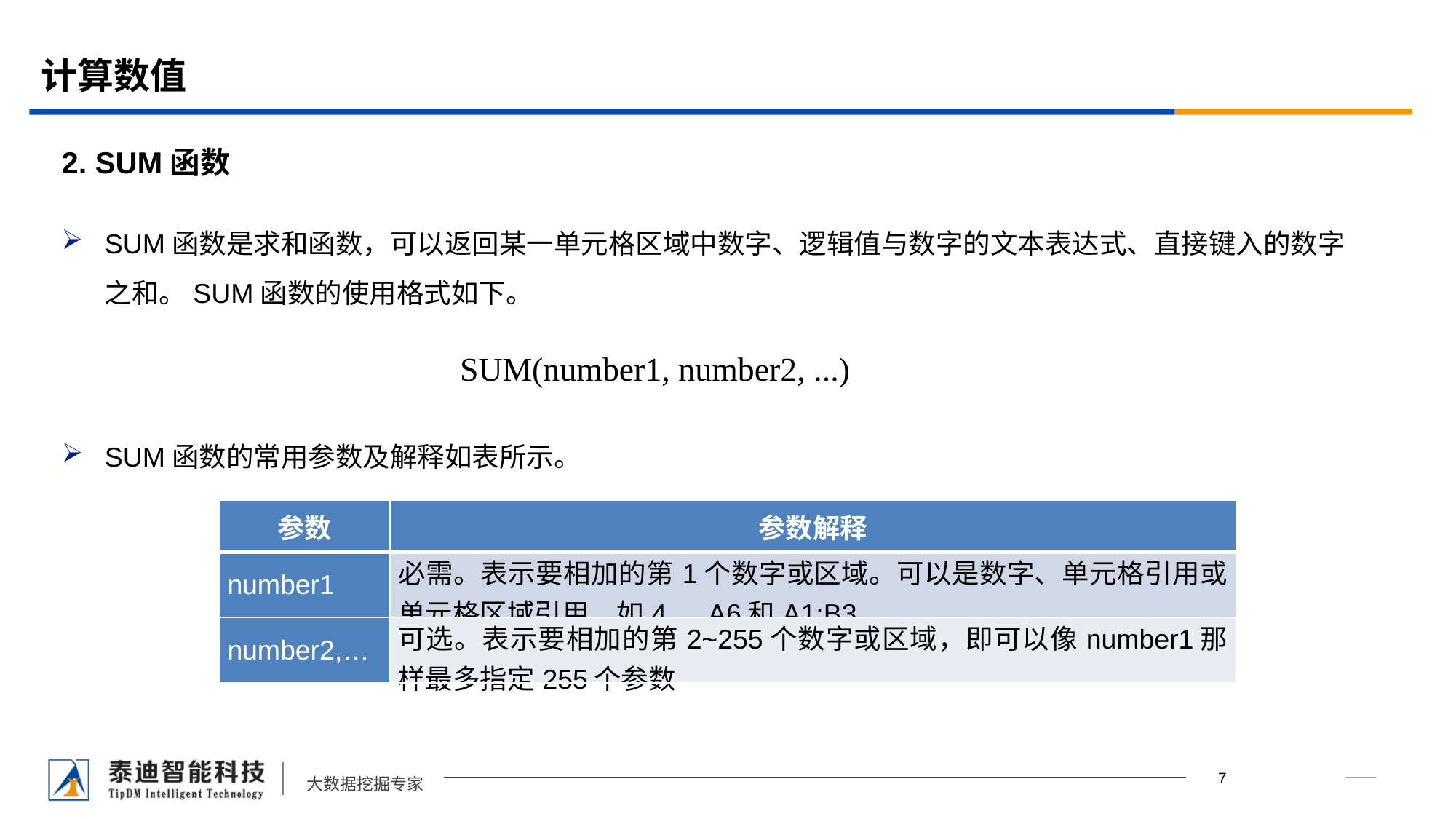

# 计算数值
2. SUM函数
SUM函数是求和函数，可以返回某一单元格区域中数字、逻辑值与数字的文本表达式、直接键入的数字之和。SUM函数的使用格式如下。

SUM函数的常用参数及解释如表所示。
SUM(number1, number2, ...)
| 参数 | 参数解释 |
| --- | --- |
| number1 | 必需。表示要相加的第1个数字或区域。可以是数字、单元格引用或单元格区域引用，如4、A6和A1:B3 |
| number2,… | 可选。表示要相加的第2~255个数字或区域，即可以像number1那样最多指定255个参数 |